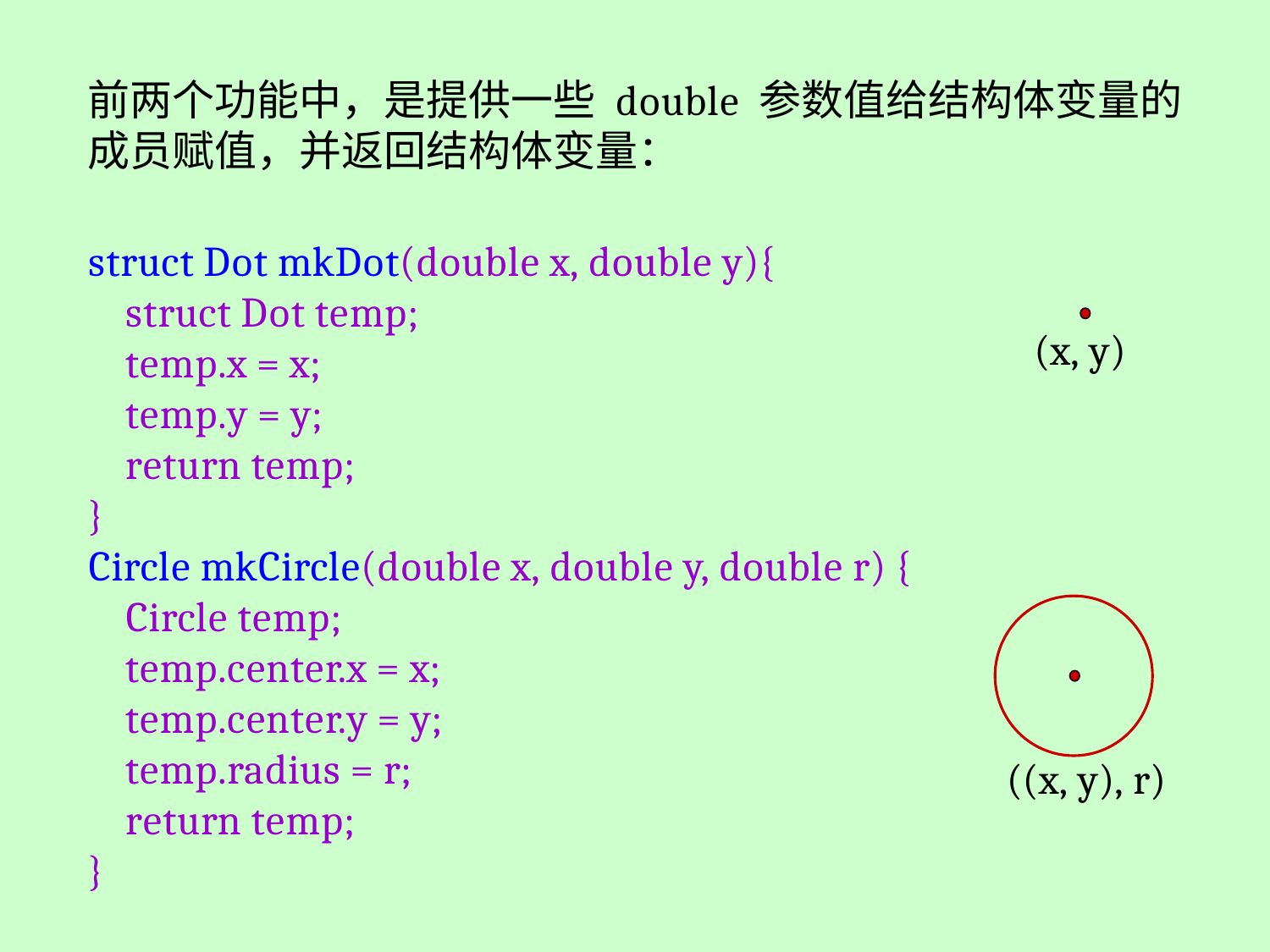

前两个功能中，是提供一些 double 参数值给结构体变量的成员赋值，并返回结构体变量：

struct Dot mkDot(double x, double y){
    struct Dot temp;
    temp.x = x;
    temp.y = y;
    return temp;
}
Circle mkCircle(double x, double y, double r) {
    Circle temp;
    temp.center.x = x;
    temp.center.y = y;
    temp.radius = r;
    return temp;
}

(x, y)

((x, y), r)
31